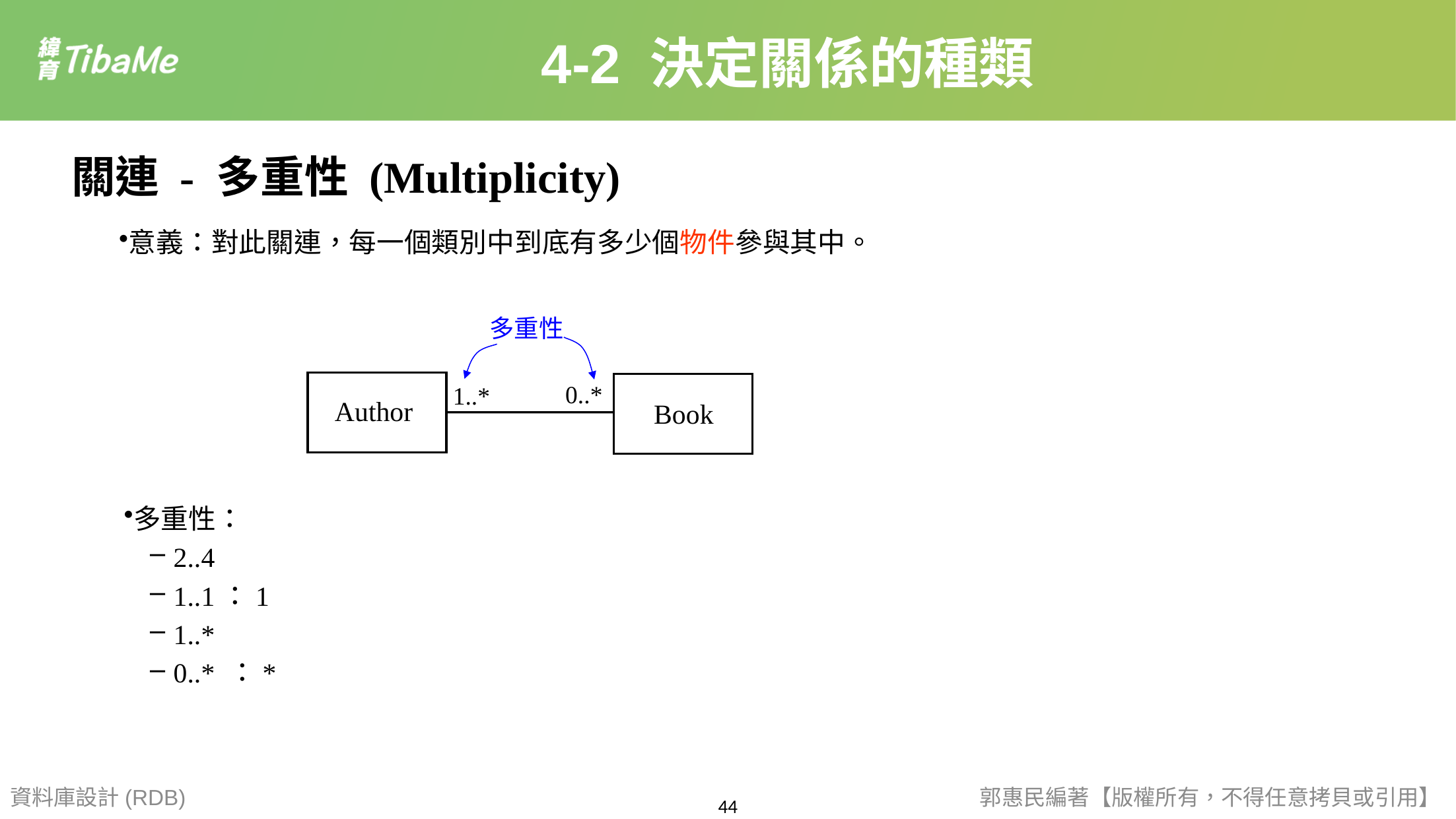

4-2 決定關係的種類

關連 - 多重性 (Multiplicity)

意義：對此關連，每一個類別中到底有多少個物件參與其中。
多重性

0..*
1..*
Author
Book

多重性：
2..4
1..1：1
1..*
0..* ：*
資料庫設計(RDB)
郭惠民編著【版權所有，不得任意拷貝或引用】